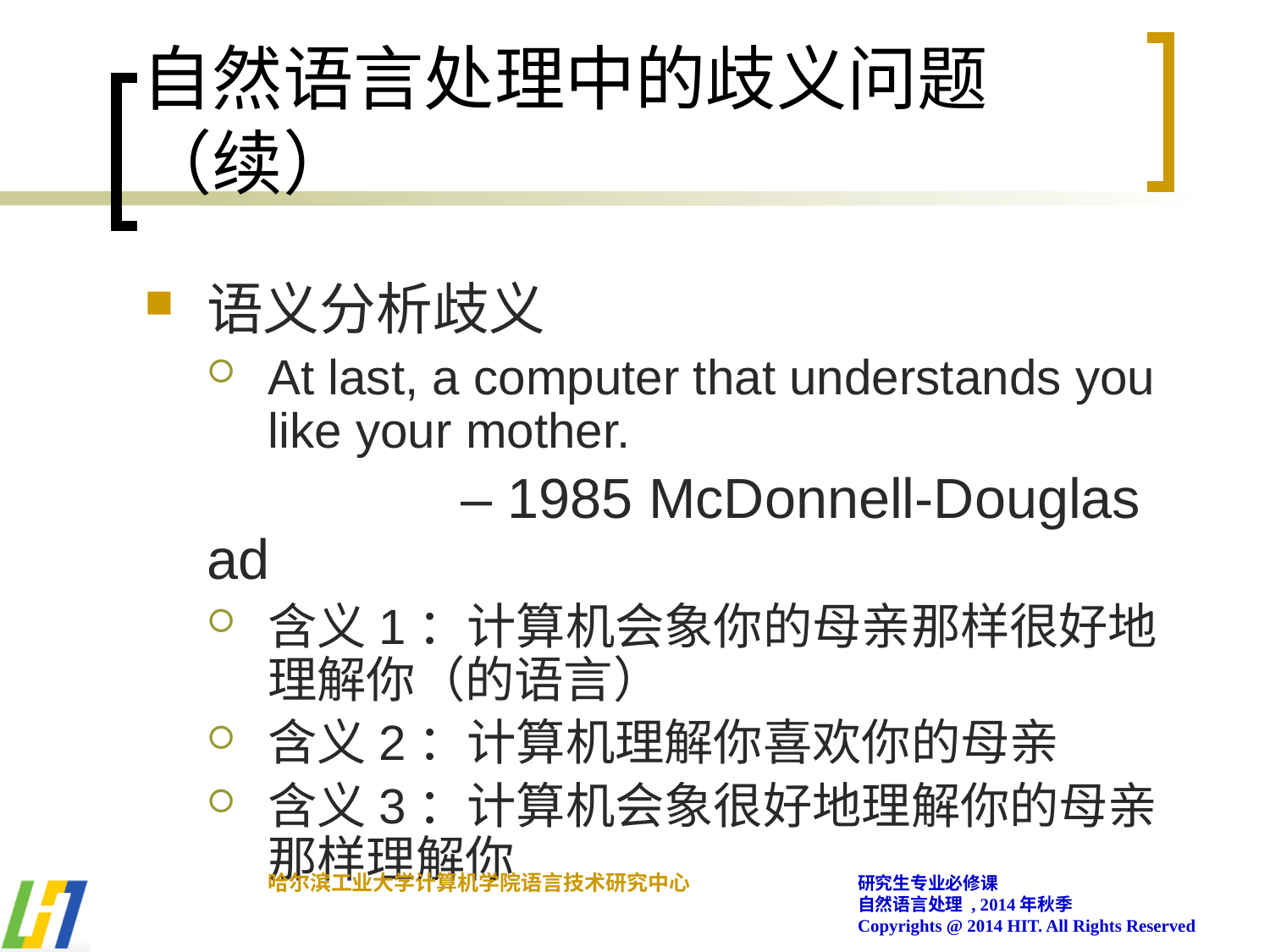

# 自然语言处理中的歧义问题（续）
语义分析歧义
At last, a computer that understands you like your mother.
			– 1985 McDonnell-Douglas ad
含义1：计算机会象你的母亲那样很好地理解你（的语言）
含义2：计算机理解你喜欢你的母亲
含义3：计算机会象很好地理解你的母亲那样理解你
哈尔滨工业大学计算机学院语言技术研究中心
研究生专业必修课
自然语言处理 , 2014年秋季
Copyrights @ 2014 HIT. All Rights Reserved